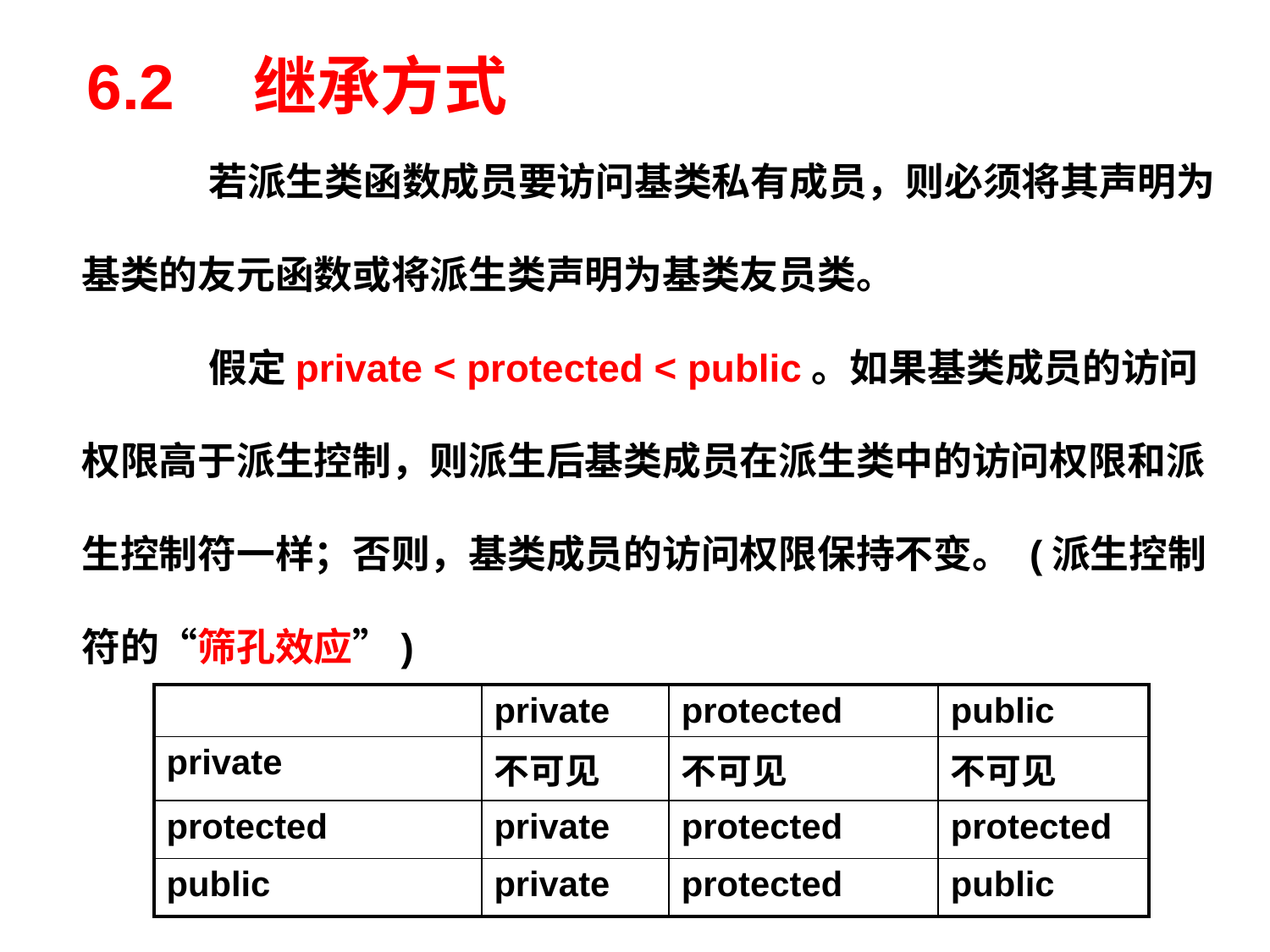

# 6.2　继承方式
	若派生类函数成员要访问基类私有成员，则必须将其声明为基类的友元函数或将派生类声明为基类友员类。
	假定private < protected < public。如果基类成员的访问权限高于派生控制，则派生后基类成员在派生类中的访问权限和派生控制符一样；否则，基类成员的访问权限保持不变。 (派生控制符的“筛孔效应”)

|  | private | protected | public |
| --- | --- | --- | --- |
| private | 不可见 | 不可见 | 不可见 |
| protected | private | protected | protected |
| public | private | protected | public |